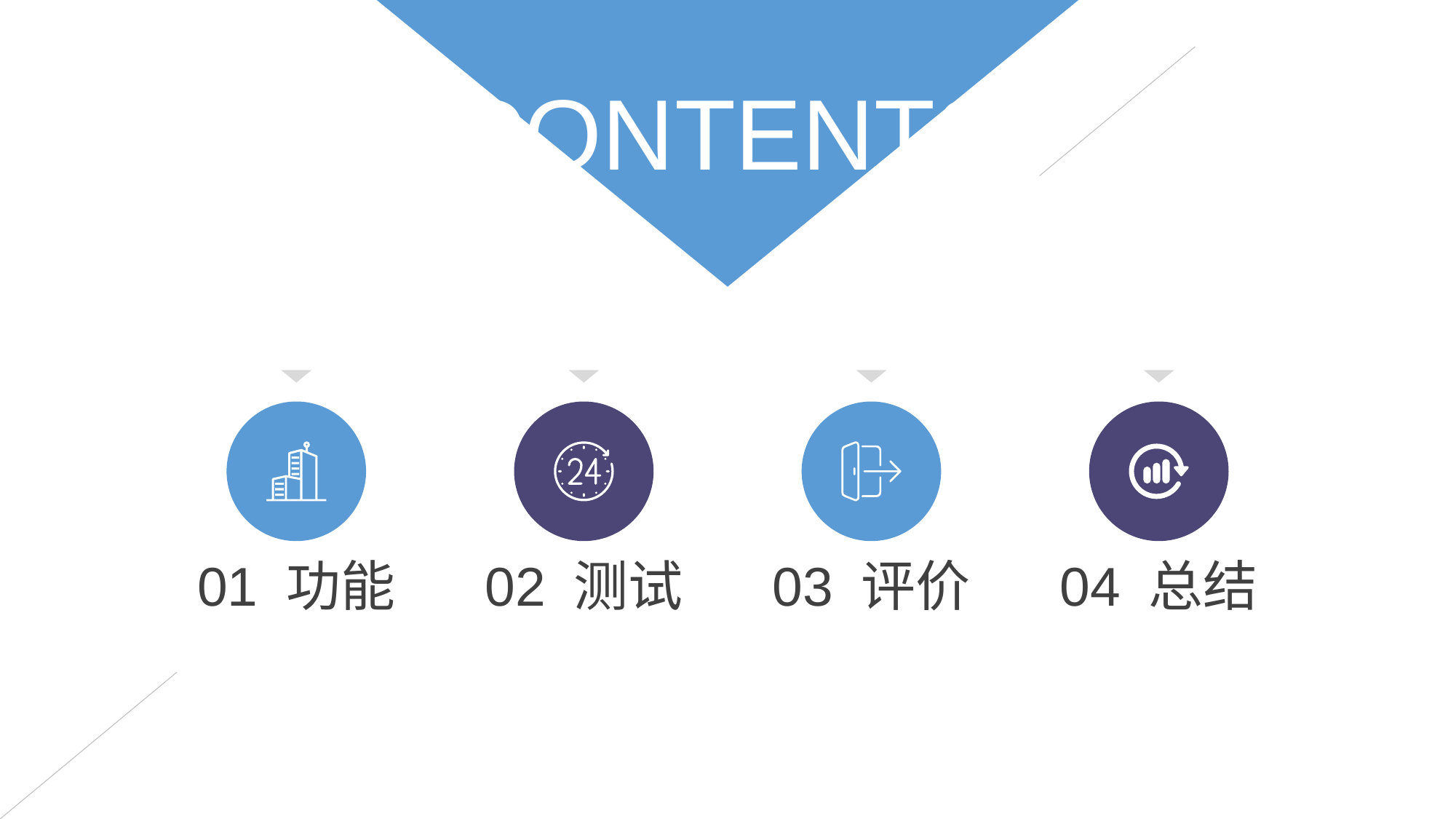

CONTENTS

01 功能
02 测试
03 评价
04 总结